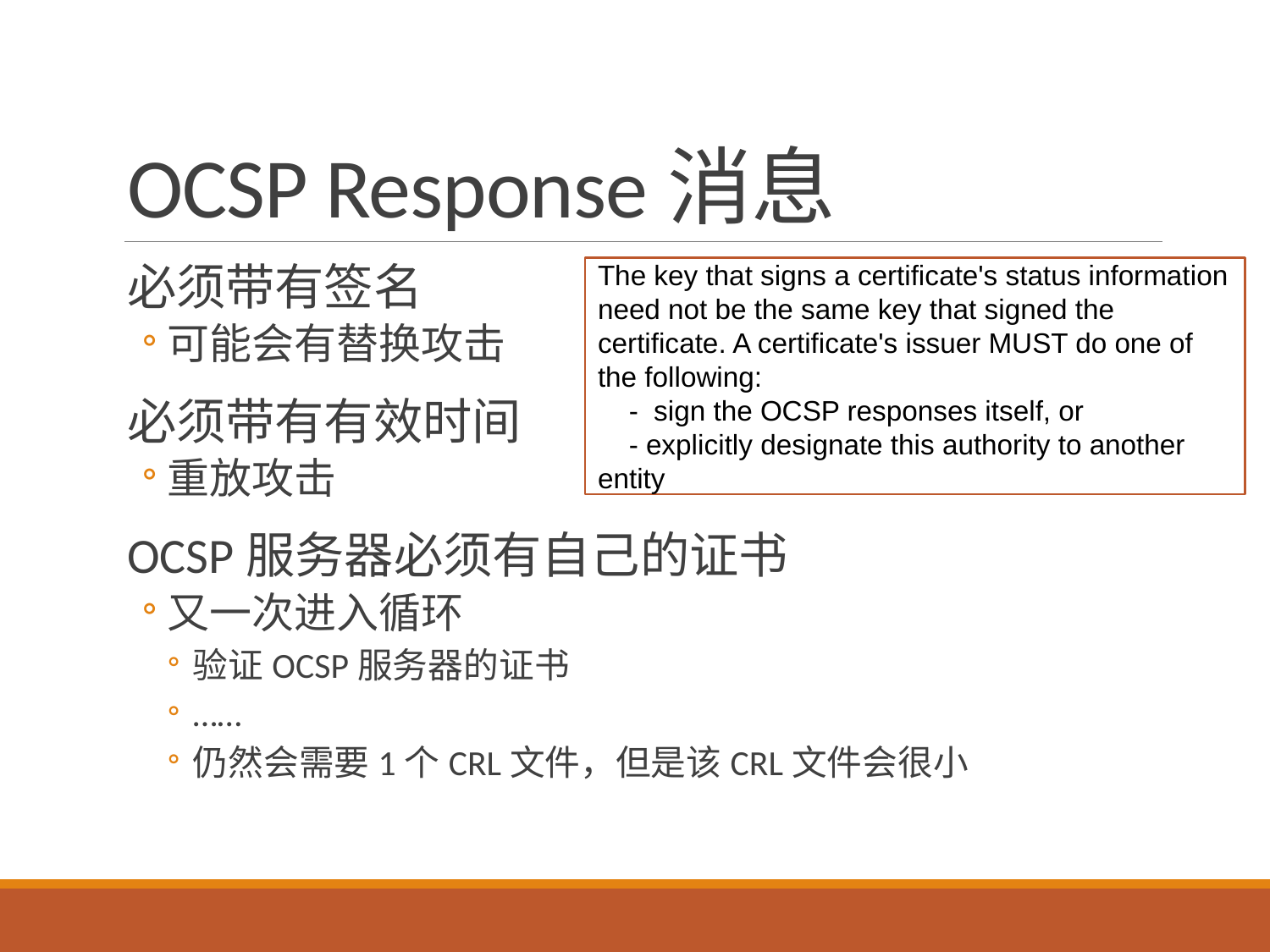

# OCSP Response消息
必须带有签名
可能会有替换攻击
必须带有有效时间
重放攻击
OCSP服务器必须有自己的证书
又一次进入循环
验证OCSP服务器的证书
……
仍然会需要1个CRL文件，但是该CRL文件会很小
The key that signs a certificate's status information need not be the same key that signed the certificate. A certificate's issuer MUST do one of the following:
    -  sign the OCSP responses itself, or
    - explicitly designate this authority to another entity
92